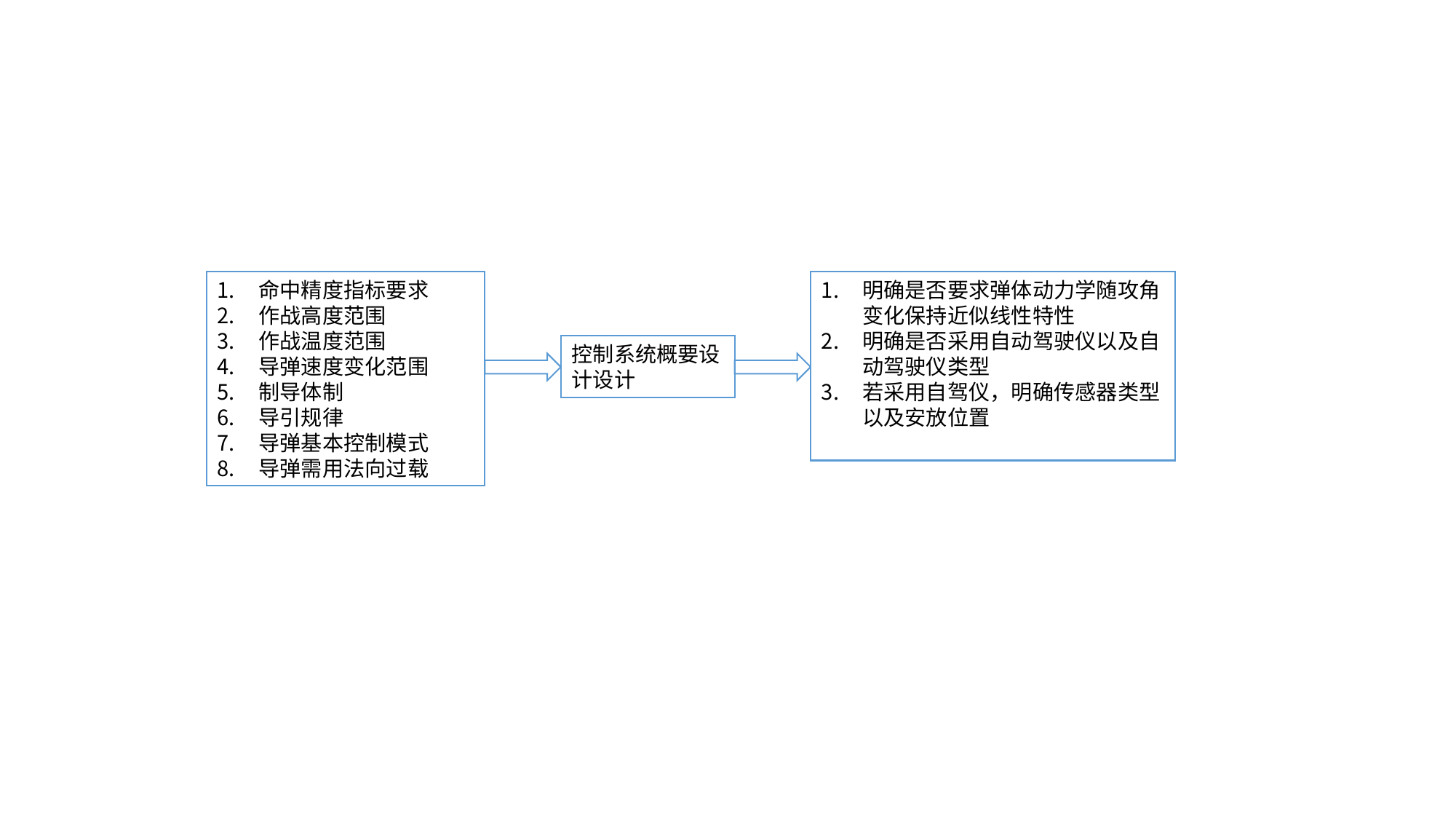

命中精度指标要求
作战高度范围
作战温度范围
导弹速度变化范围
制导体制
导引规律
导弹基本控制模式
导弹需用法向过载
明确是否要求弹体动力学随攻角变化保持近似线性特性
明确是否采用自动驾驶仪以及自动驾驶仪类型
若采用自驾仪，明确传感器类型以及安放位置

控制系统概要设计设计